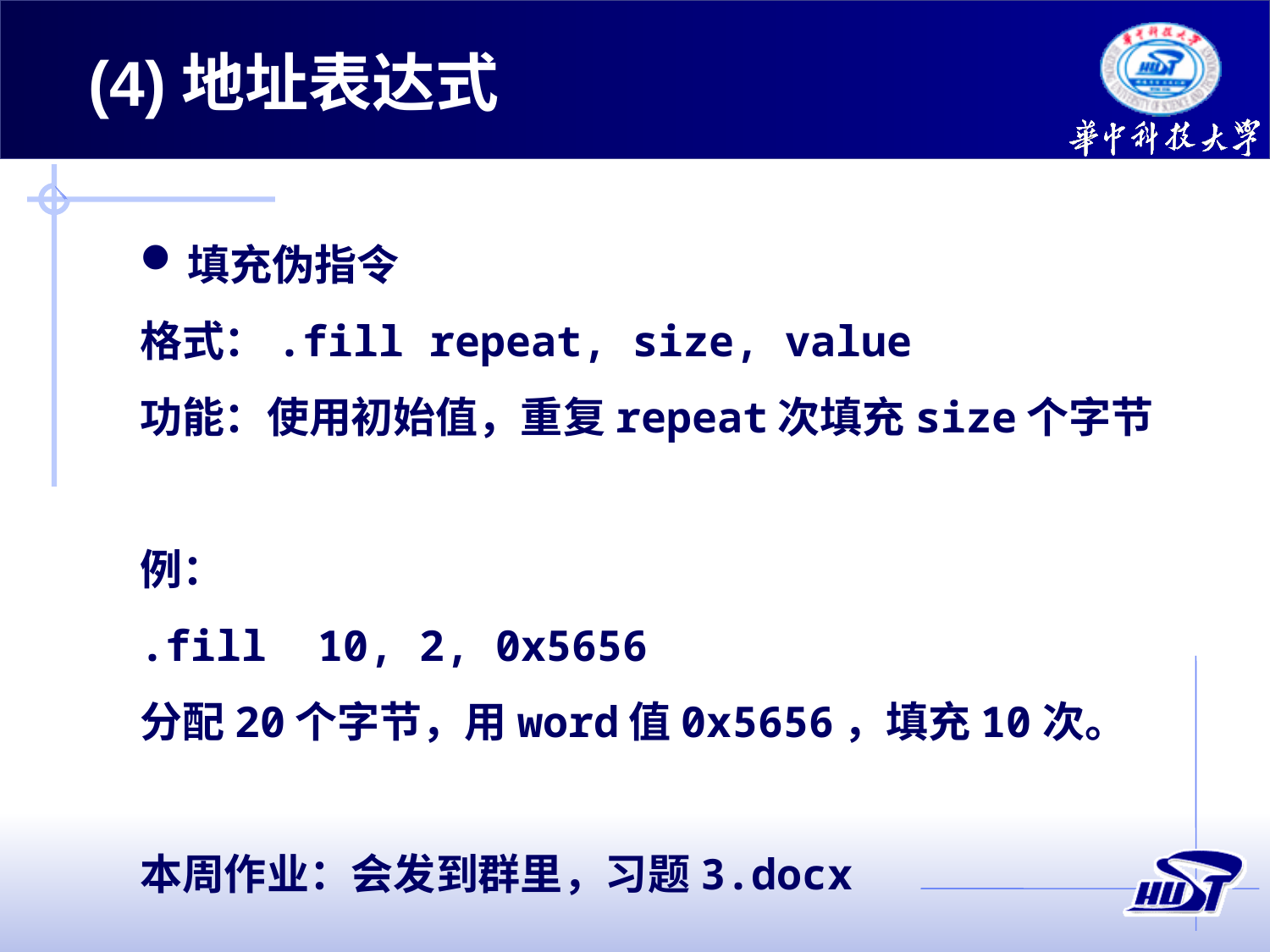

(4)地址表达式
填充伪指令
格式：.fill repeat, size, value
功能：使用初始值，重复repeat次填充size个字节

例：
.fill  10, 2, 0x5656
分配20个字节，用word值0x5656，填充10次。

本周作业：会发到群里，习题3.docx